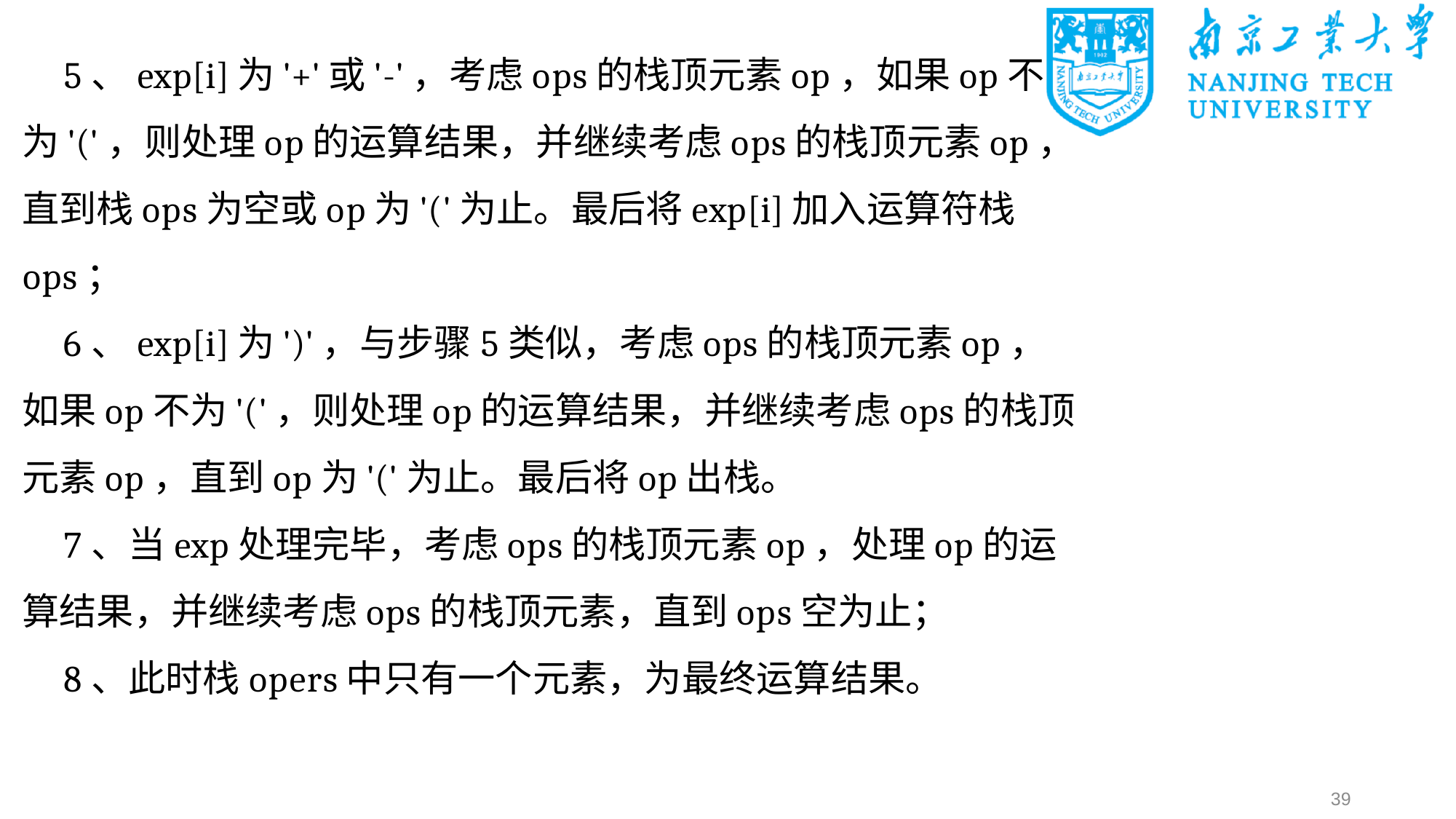

5、exp[i]为'+'或'-'，考虑ops的栈顶元素op，如果op不为'('，则处理op的运算结果，并继续考虑ops的栈顶元素op，直到栈ops为空或op为'('为止。最后将exp[i]加入运算符栈ops；
6、exp[i]为')'，与步骤5类似，考虑ops的栈顶元素op，如果op不为'('，则处理op的运算结果，并继续考虑ops的栈顶元素op，直到op为'('为止。最后将op出栈。
7、当exp处理完毕，考虑ops的栈顶元素op，处理op的运算结果，并继续考虑ops的栈顶元素，直到ops空为止；
8、此时栈opers中只有一个元素，为最终运算结果。
39